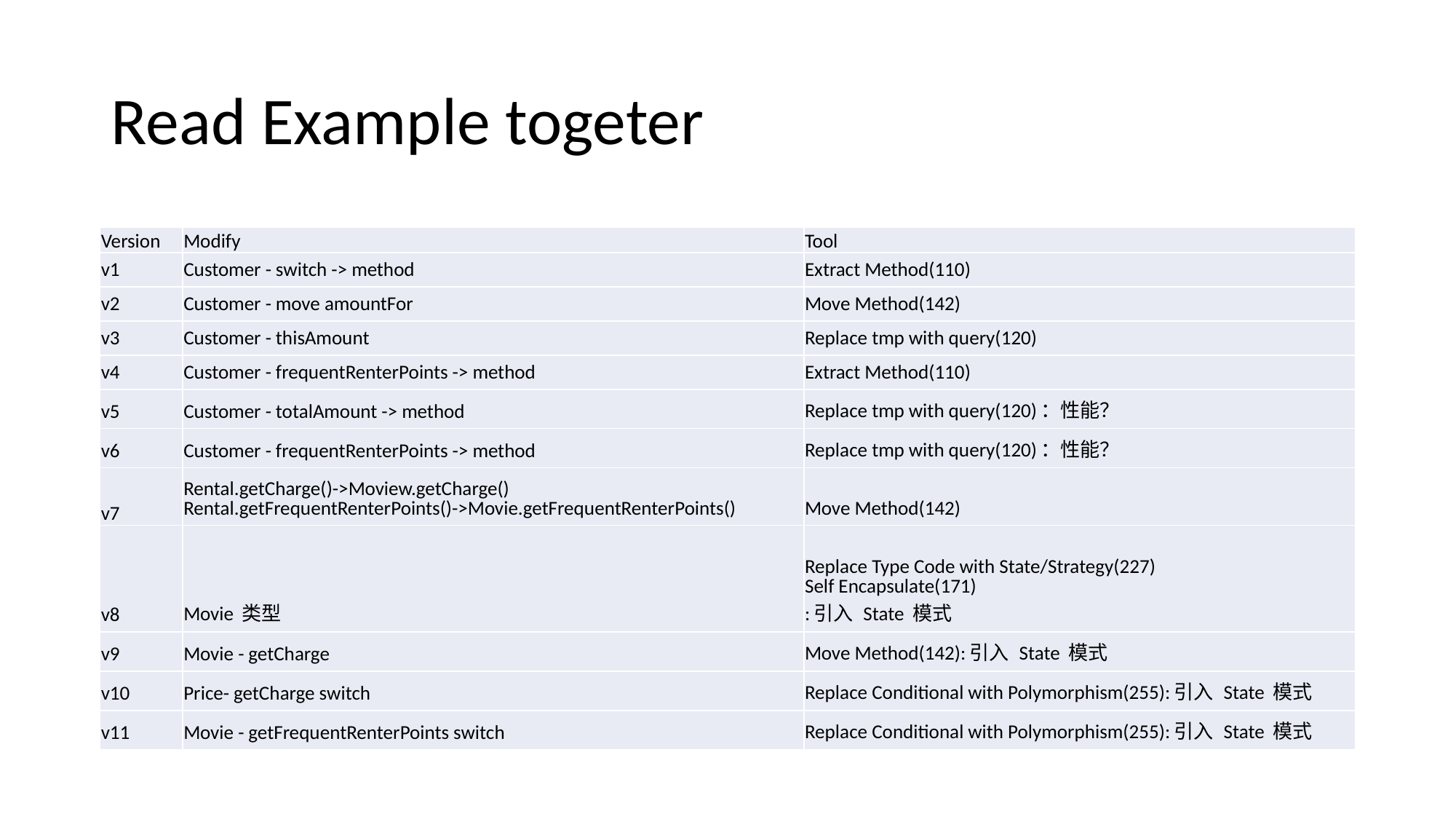

# Read Example togeter
| Version | Modify | Tool |
| --- | --- | --- |
| v1 | Customer - switch -> method | Extract Method(110) |
| v2 | Customer - move amountFor | Move Method(142) |
| v3 | Customer - thisAmount | Replace tmp with query(120) |
| v4 | Customer - frequentRenterPoints -> method | Extract Method(110) |
| v5 | Customer - totalAmount -> method | Replace tmp with query(120)：性能？ |
| v6 | Customer - frequentRenterPoints -> method | Replace tmp with query(120)：性能？ |
| v7 | Rental.getCharge()->Moview.getCharge() Rental.getFrequentRenterPoints()->Movie.getFrequentRenterPoints() | Move Method(142) |
| v8 | Movie 类型 | Replace Type Code with State/Strategy(227) Self Encapsulate(171) :引入 State 模式 |
| v9 | Movie - getCharge | Move Method(142):引入 State 模式 |
| v10 | Price- getCharge switch | Replace Conditional with Polymorphism(255):引入 State 模式 |
| v11 | Movie - getFrequentRenterPoints switch | Replace Conditional with Polymorphism(255):引入 State 模式 |